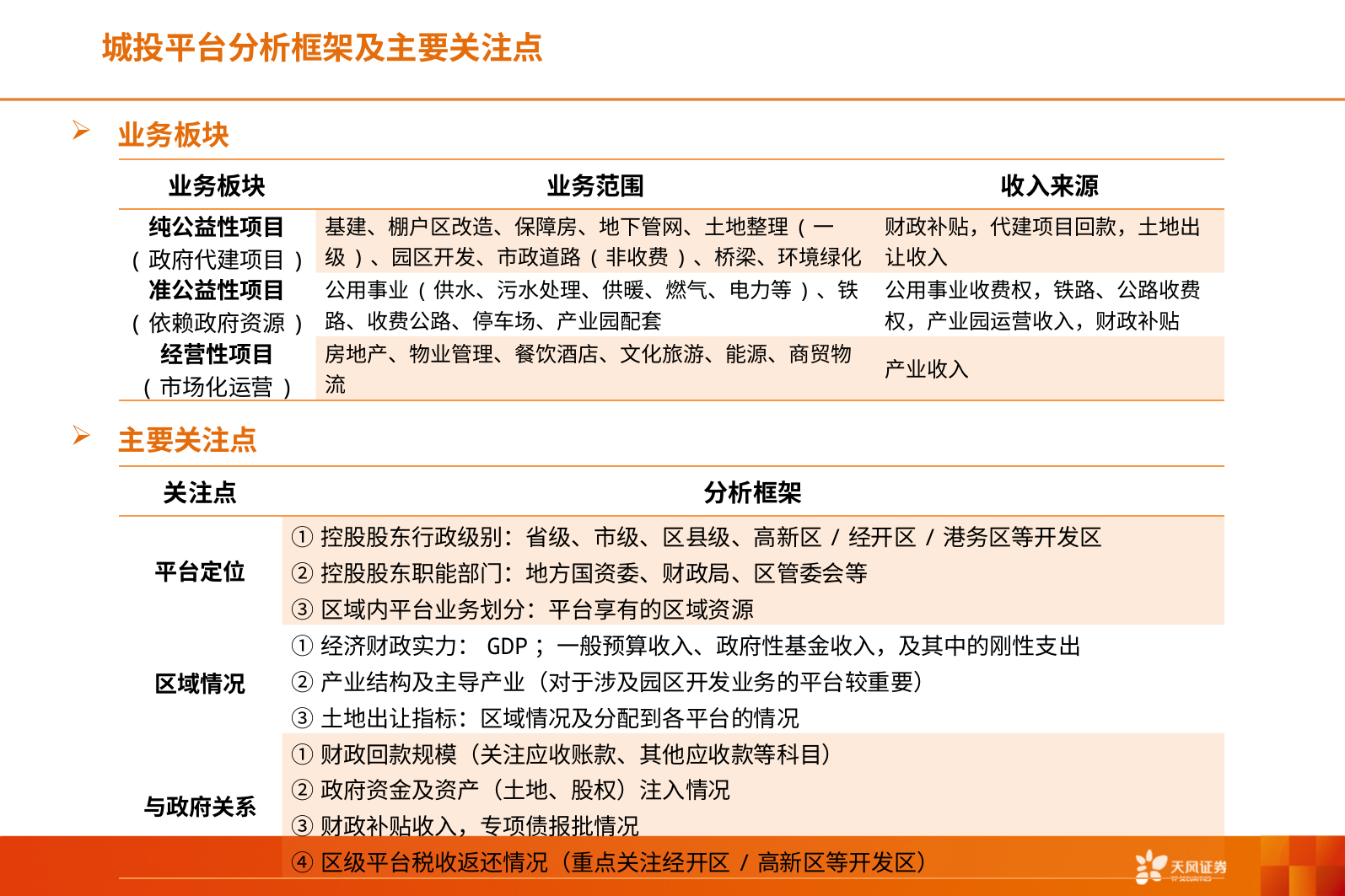

城投平台分析框架及主要关注点
业务板块
| 业务板块 | 业务范围 | 收入来源 |
| --- | --- | --- |
| 纯公益性项目 (政府代建项目) | 基建、棚户区改造、保障房、地下管网、土地整理(一级)、园区开发、市政道路(非收费)、桥梁、环境绿化 | 财政补贴，代建项目回款，土地出让收入 |
| 准公益性项目 (依赖政府资源) | 公用事业(供水、污水处理、供暖、燃气、电力等)、铁路、收费公路、停车场、产业园配套 | 公用事业收费权，铁路、公路收费权，产业园运营收入，财政补贴 |
| 经营性项目 (市场化运营) | 房地产、物业管理、餐饮酒店、文化旅游、能源、商贸物流 | 产业收入 |
主要关注点
| 关注点 | 分析框架 |
| --- | --- |
| 平台定位 | ①控股股东行政级别：省级、市级、区县级、高新区/经开区/港务区等开发区 ②控股股东职能部门：地方国资委、财政局、区管委会等 ③区域内平台业务划分：平台享有的区域资源 |
| 区域情况 | ①经济财政实力：GDP；一般预算收入、政府性基金收入，及其中的刚性支出 ②产业结构及主导产业（对于涉及园区开发业务的平台较重要） ③土地出让指标：区域情况及分配到各平台的情况 |
| 与政府关系 | ①财政回款规模（关注应收账款、其他应收款等科目） ②政府资金及资产（土地、股权）注入情况 ③财政补贴收入，专项债报批情况 ④区级平台税收返还情况（重点关注经开区/高新区等开发区） |
2